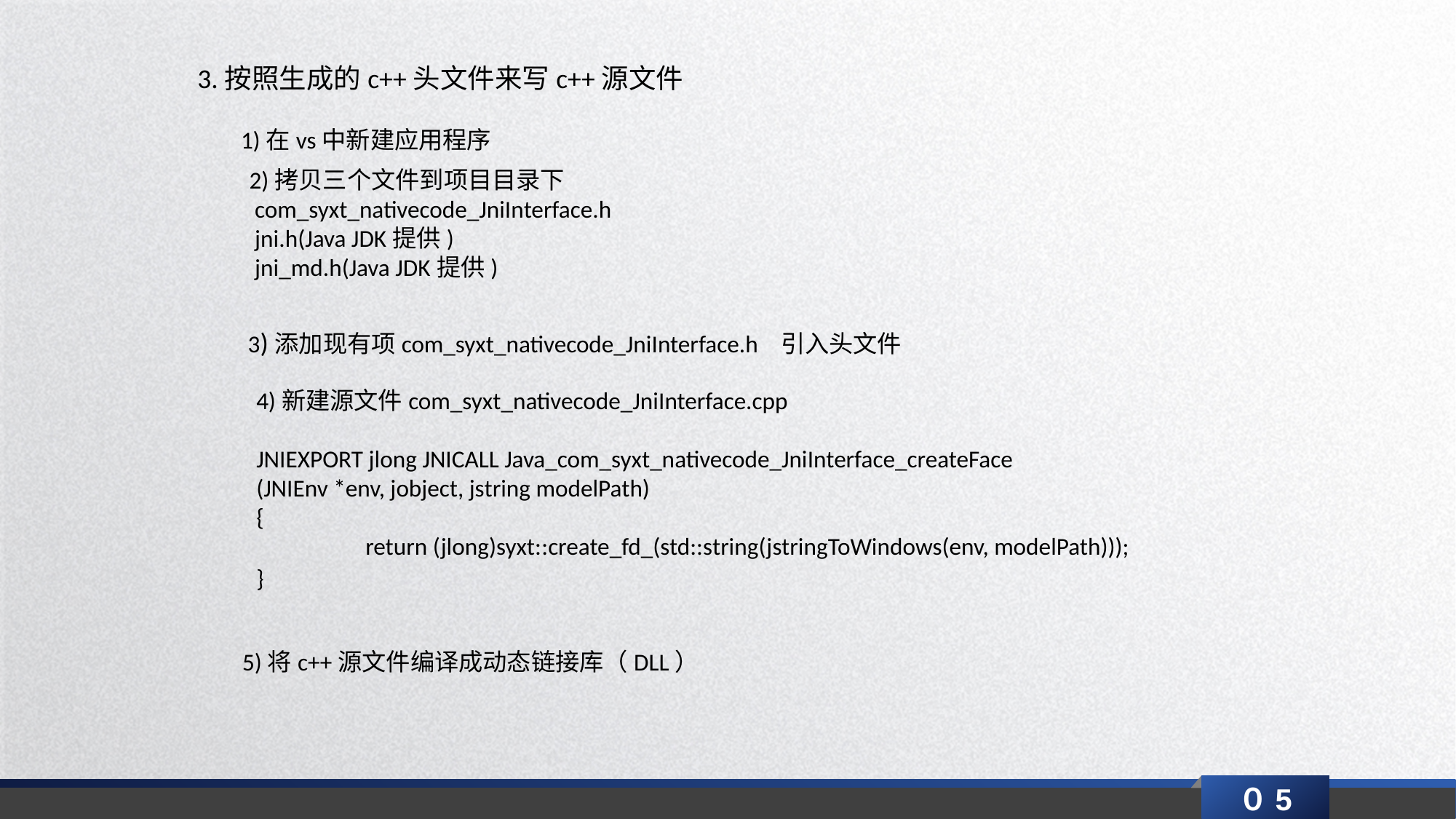

3.按照生成的c++头文件来写c++源文件
1)在vs中新建应用程序
2)拷贝三个文件到项目目录下
 com_syxt_nativecode_JniInterface.h
 jni.h(Java JDK提供)
 jni_md.h(Java JDK提供)

3)添加现有项com_syxt_nativecode_JniInterface.h   引入头文件
4)新建源文件com_syxt_nativecode_JniInterface.cpp

JNIEXPORT jlong JNICALL Java_com_syxt_nativecode_JniInterface_createFace
(JNIEnv *env, jobject, jstring modelPath)
{
	return (jlong)syxt::create_fd_(std::string(jstringToWindows(env, modelPath)));
}

5)将c++源文件编译成动态链接库（DLL）

０5